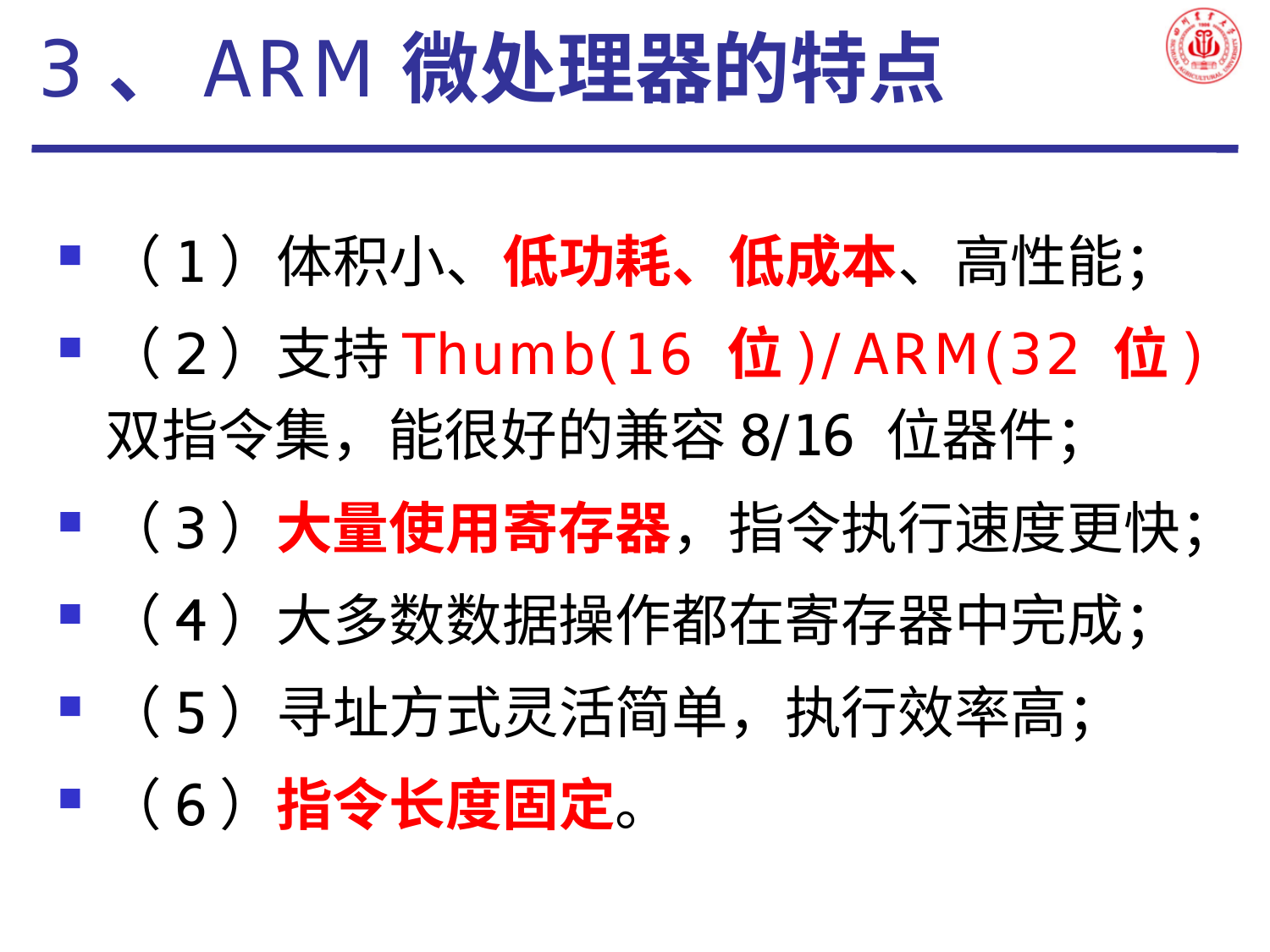

# 3、ARM微处理器的特点
（1）体积小、低功耗、低成本、高性能；
（2）支持Thumb(16 位)/ARM(32 位)双指令集，能很好的兼容8/16 位器件；
（3）大量使用寄存器，指令执行速度更快；
（4）大多数数据操作都在寄存器中完成；
（5）寻址方式灵活简单，执行效率高；
（6）指令长度固定。